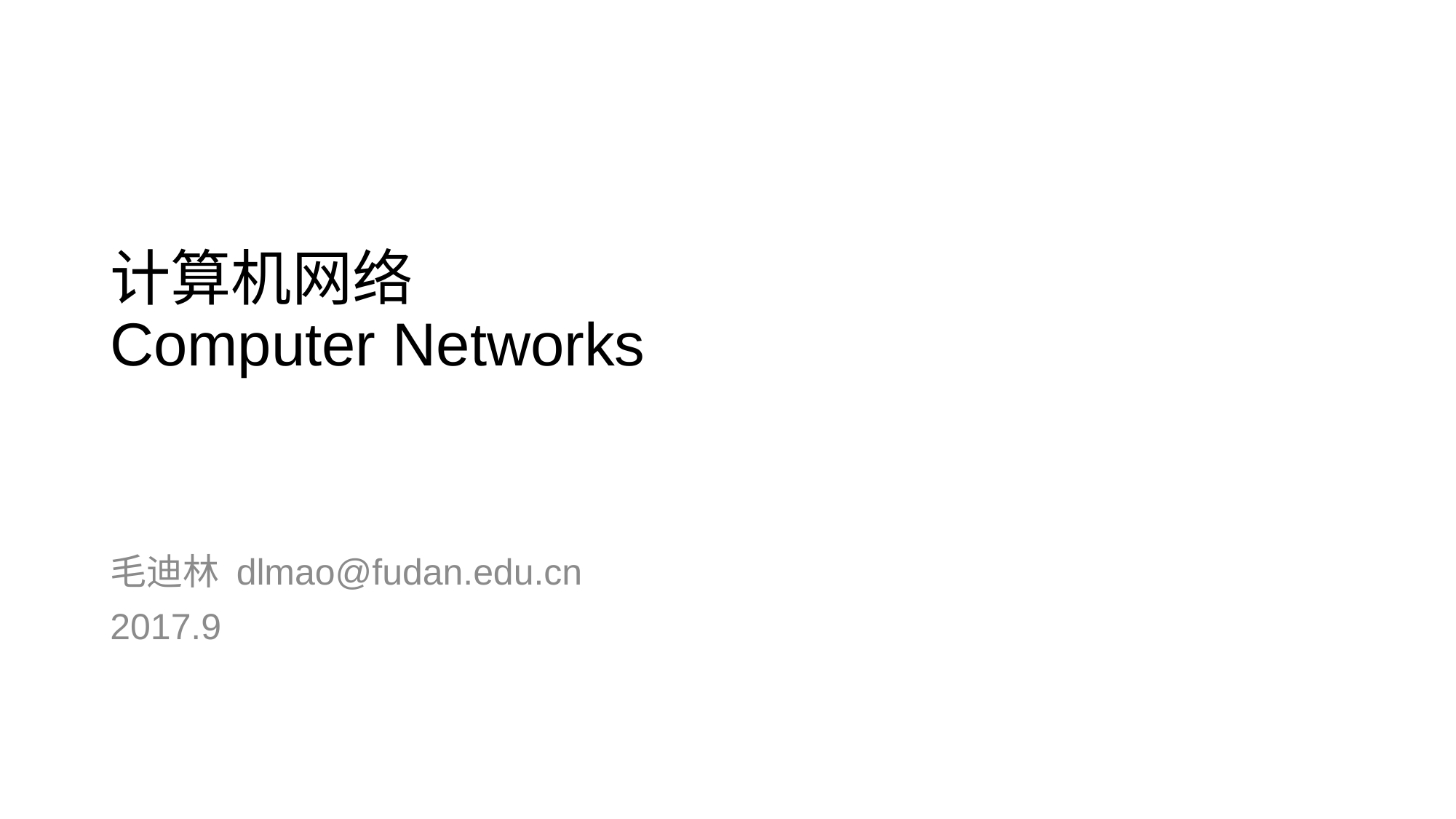

# 计算机网络 Computer Networks
毛迪林 dlmao@fudan.edu.cn
2017.9